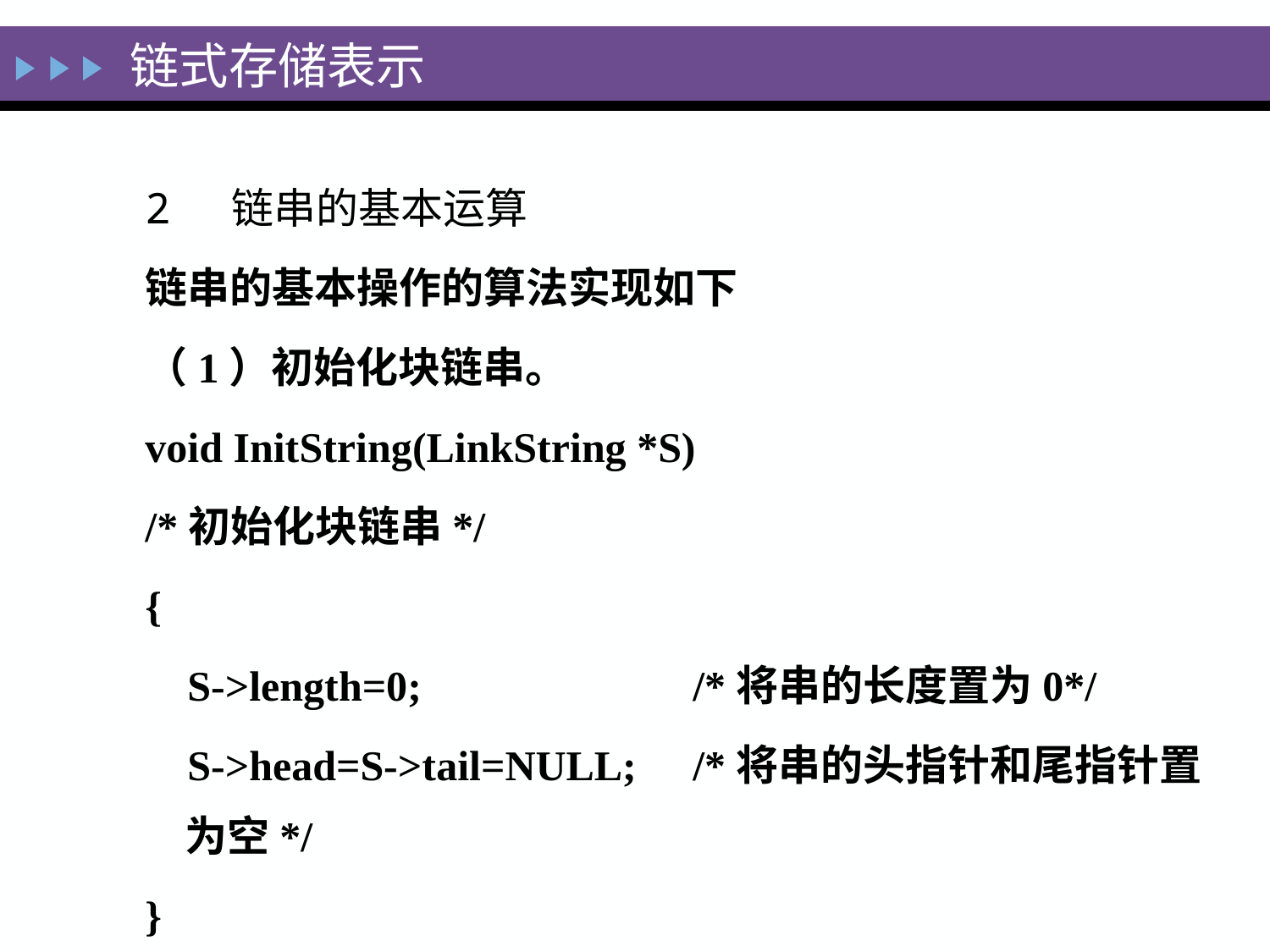

# 链式存储表示
2  链串的基本运算
链串的基本操作的算法实现如下
（1）初始化块链串。
void InitString(LinkString *S)
/*初始化块链串*/
{
    S->length=0; 			/*将串的长度置为0*/
    S->head=S->tail=NULL; 	/*将串的头指针和尾指针置为空*/
}